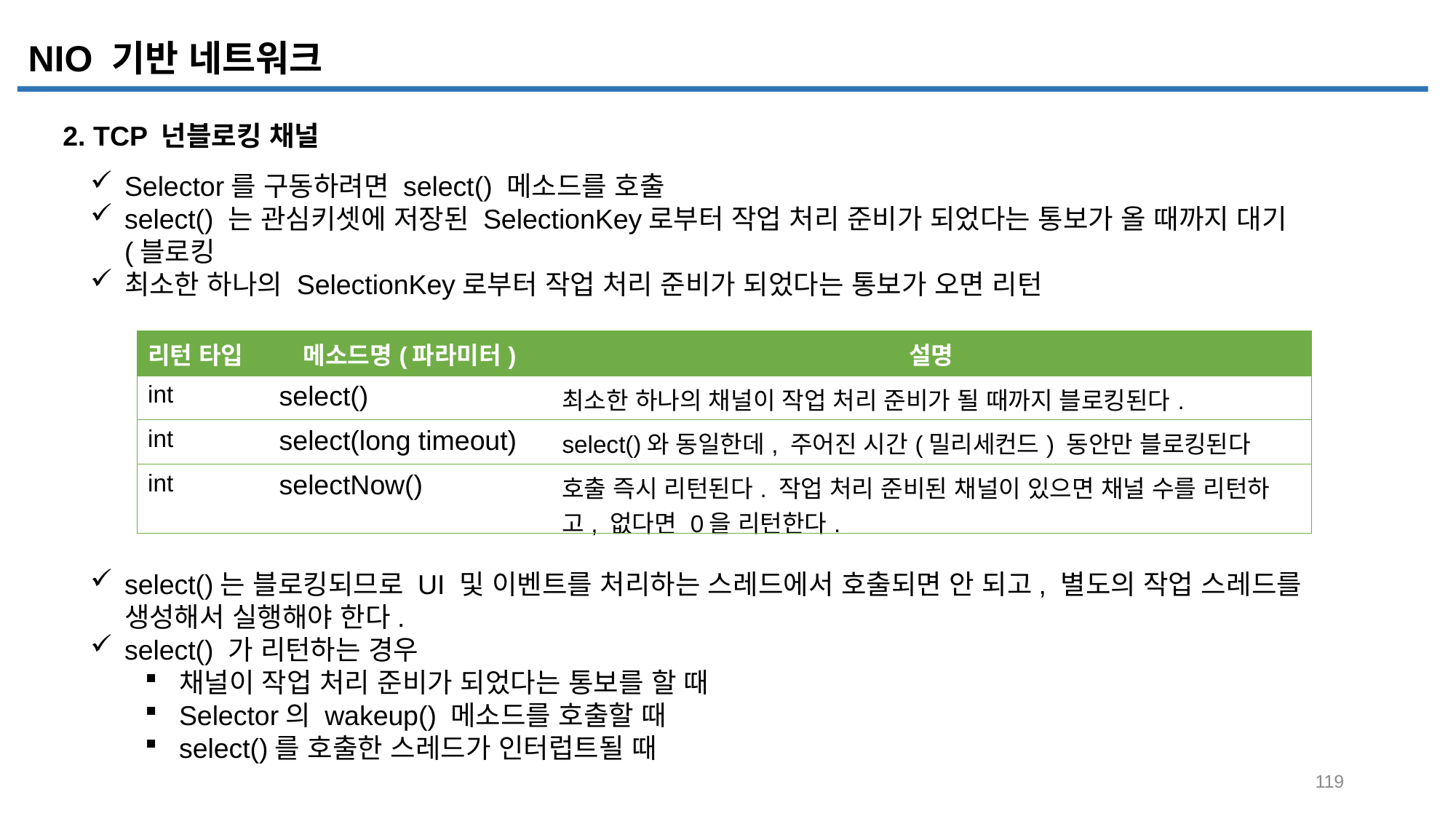

NIO 기반 네트워크

2. TCP 넌블로킹 채널
Selector를 구동하려면 select() 메소드를 호출
select() 는 관심키셋에 저장된 SelectionKey로부터 작업 처리 준비가 되었다는 통보가 올 때까지 대기(블로킹
최소한 하나의 SelectionKey로부터 작업 처리 준비가 되었다는 통보가 오면 리턴
| 리턴 타입 | 메소드명(파라미터) | 설명 |
| --- | --- | --- |
| int | select() | 최소한 하나의 채널이 작업 처리 준비가 될 때까지 블로킹된다. |
| int | select(long timeout) | select()와 동일한데, 주어진 시간(밀리세컨드) 동안만 블로킹된다 |
| int | selectNow() | 호출 즉시 리턴된다. 작업 처리 준비된 채널이 있으면 채널 수를 리턴하고, 없다면 0을 리턴한다. |
select()는 블로킹되므로 UI 및 이벤트를 처리하는 스레드에서 호출되면 안 되고, 별도의 작업 스레드를 생성해서 실행해야 한다.
select() 가 리턴하는 경우
채널이 작업 처리 준비가 되었다는 통보를 할 때
Selector의 wakeup() 메소드를 호출할 때
select()를 호출한 스레드가 인터럽트될 때
119